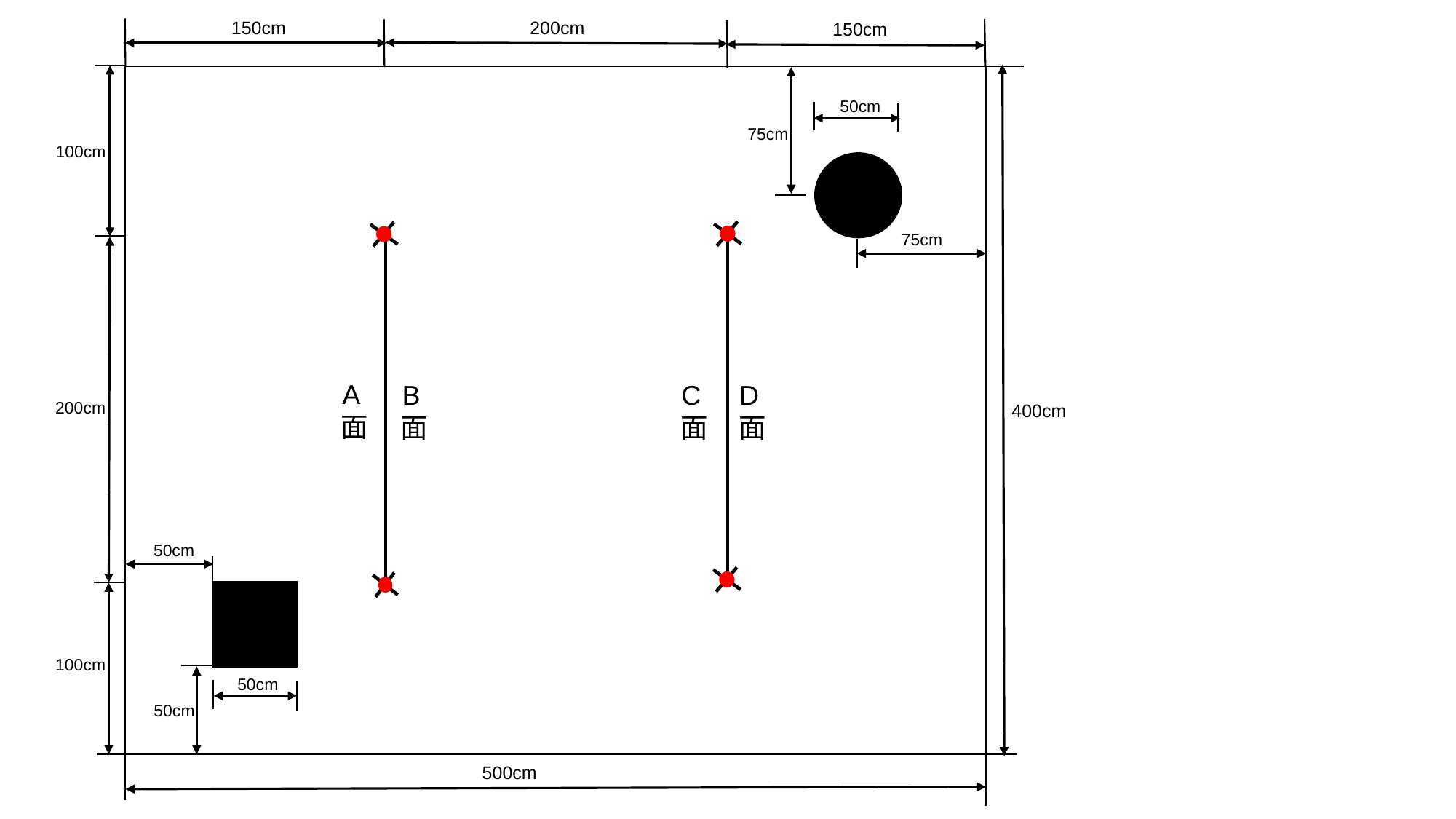

200cm
150cm
150cm

50cm
75cm
100cm

75cm
A面
B面
C面
D面
200cm
400cm
50cm

100cm
50cm
50cm
500cm